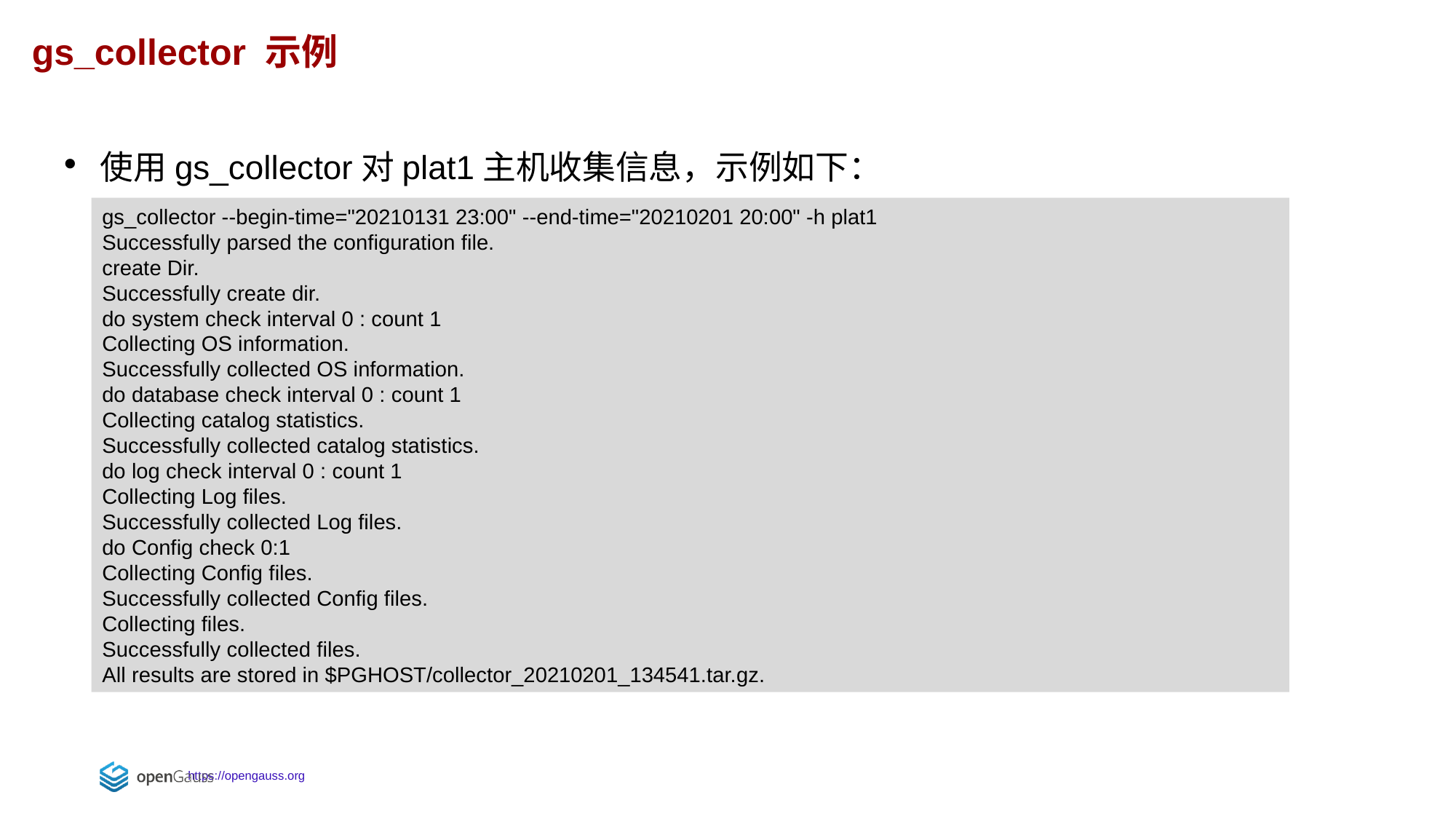

gs_collector 示例
使用gs_collector对plat1主机收集信息，示例如下：
gs_collector --begin-time="20210131 23:00" --end-time="20210201 20:00" -h plat1
Successfully parsed the configuration file.
create Dir.
Successfully create dir.
do system check interval 0 : count 1
Collecting OS information.
Successfully collected OS information.
do database check interval 0 : count 1
Collecting catalog statistics.
Successfully collected catalog statistics.
do log check interval 0 : count 1
Collecting Log files.
Successfully collected Log files.
do Config check 0:1
Collecting Config files.
Successfully collected Config files.
Collecting files.
Successfully collected files.
All results are stored in $PGHOST/collector_20210201_134541.tar.gz.